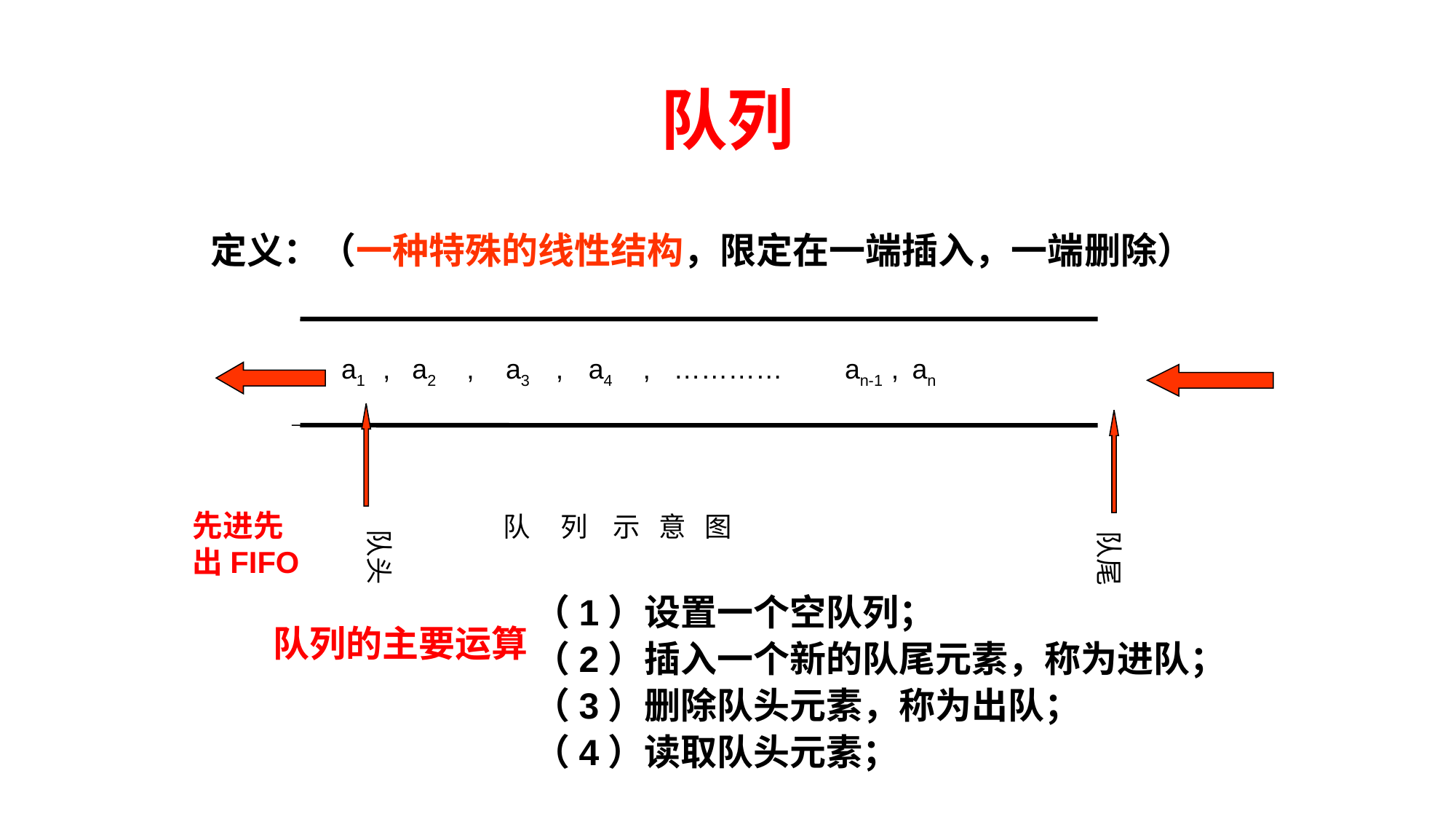

# 队列
定义：（一种特殊的线性结构，限定在一端插入，一端删除）

    a1    ,     a2       ,     a3      ,     a4       ,   …………         an-1  ,   an

先进先出FIFO
           队     列    示   意   图
队头
队尾
（1）设置一个空队列；
（2）插入一个新的队尾元素，称为进队；
（3）删除队头元素，称为出队；
（4）读取队头元素；
队列的主要运算